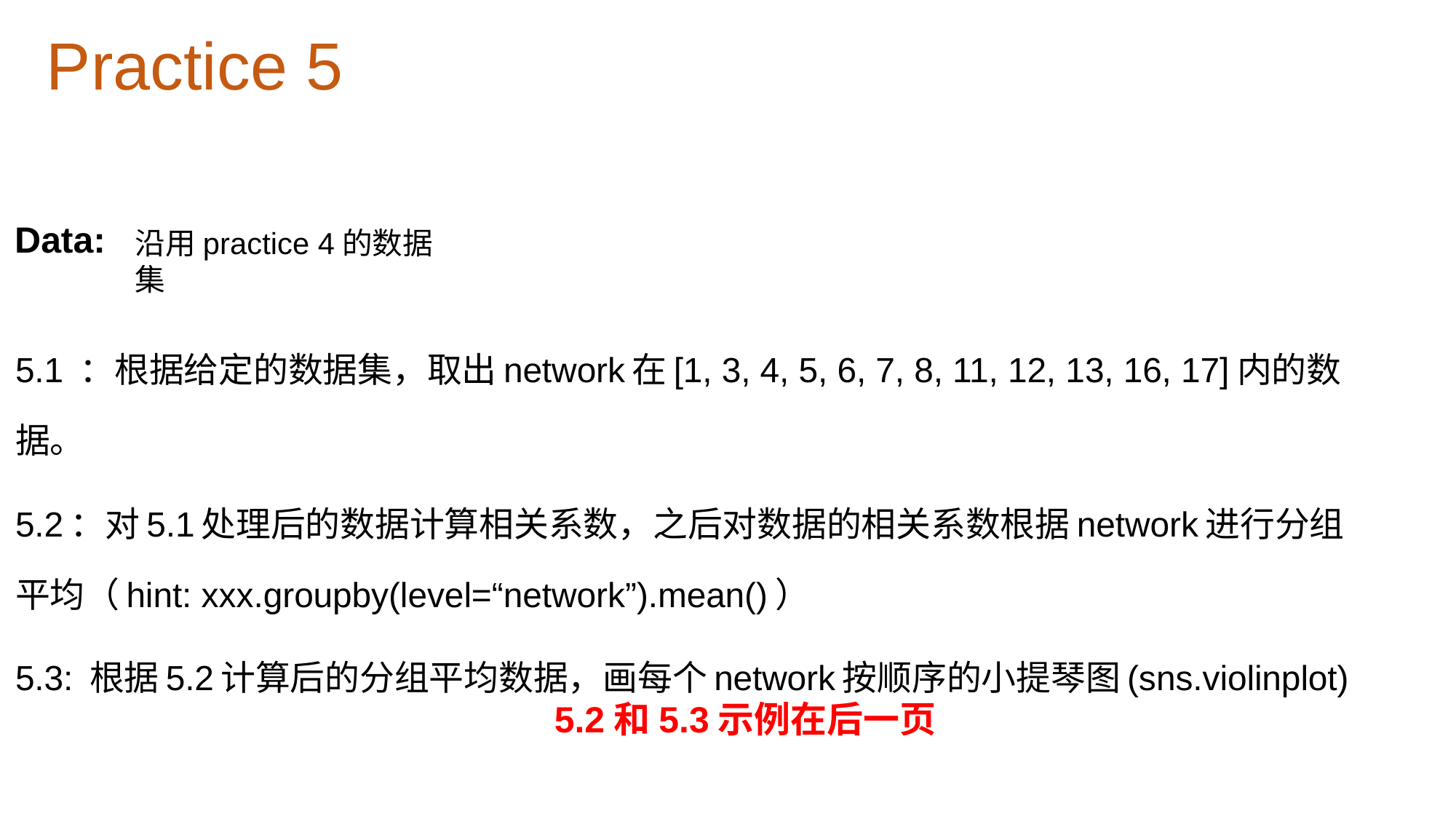

# Practice 5
Data:
沿用practice 4的数据集
5.1 ：根据给定的数据集，取出network在[1, 3, 4, 5, 6, 7, 8, 11, 12, 13, 16, 17]内的数据。
5.2：对5.1处理后的数据计算相关系数，之后对数据的相关系数根据network进行分组平均（hint: xxx.groupby(level=“network”).mean()）
5.3: 根据5.2计算后的分组平均数据，画每个network按顺序的小提琴图(sns.violinplot)
5.2和5.3示例在后一页